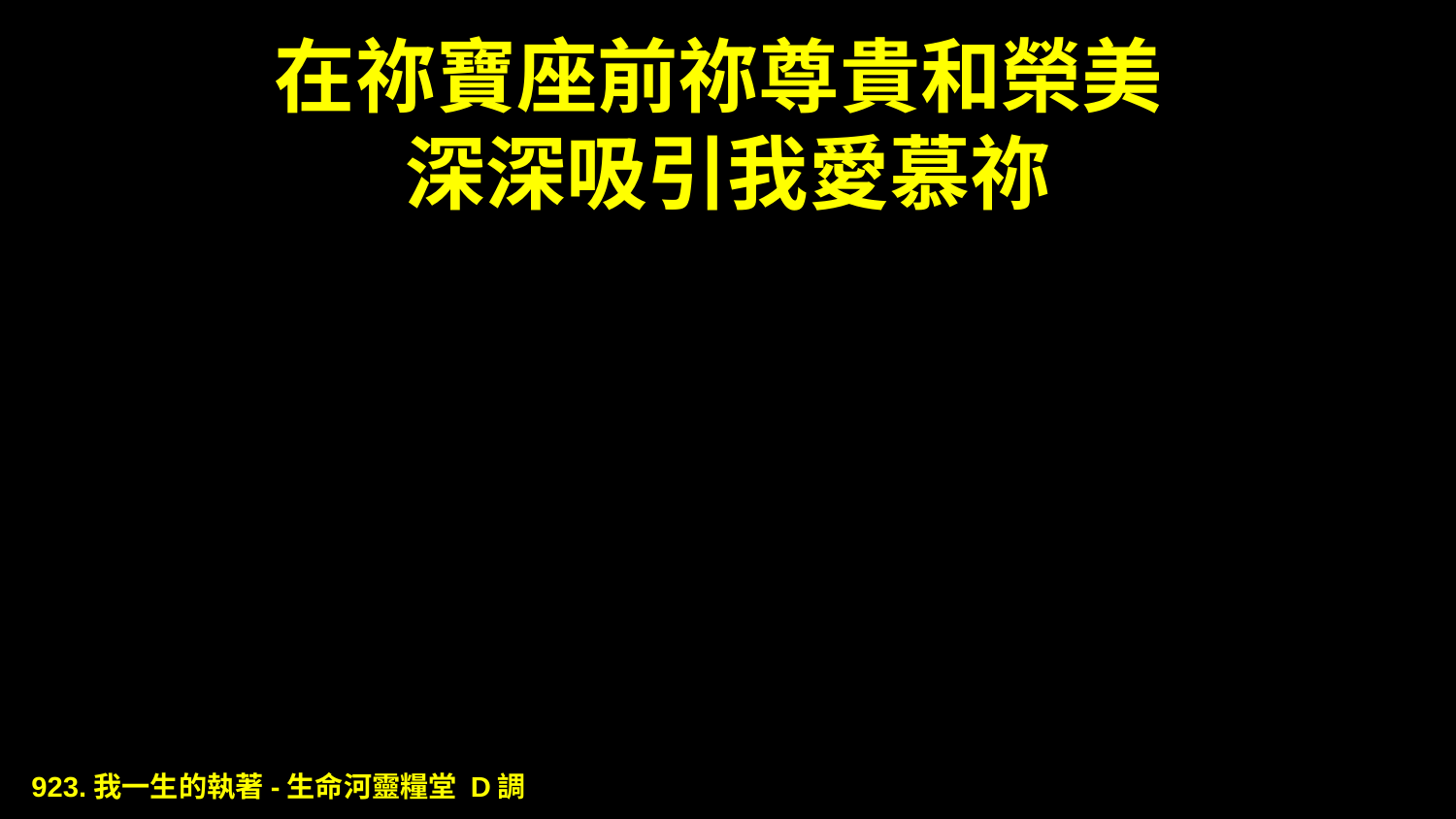

# 在祢寶座前祢尊貴和榮美 深深吸引我愛慕祢
923.我一生的執著-生命河靈糧堂 D調